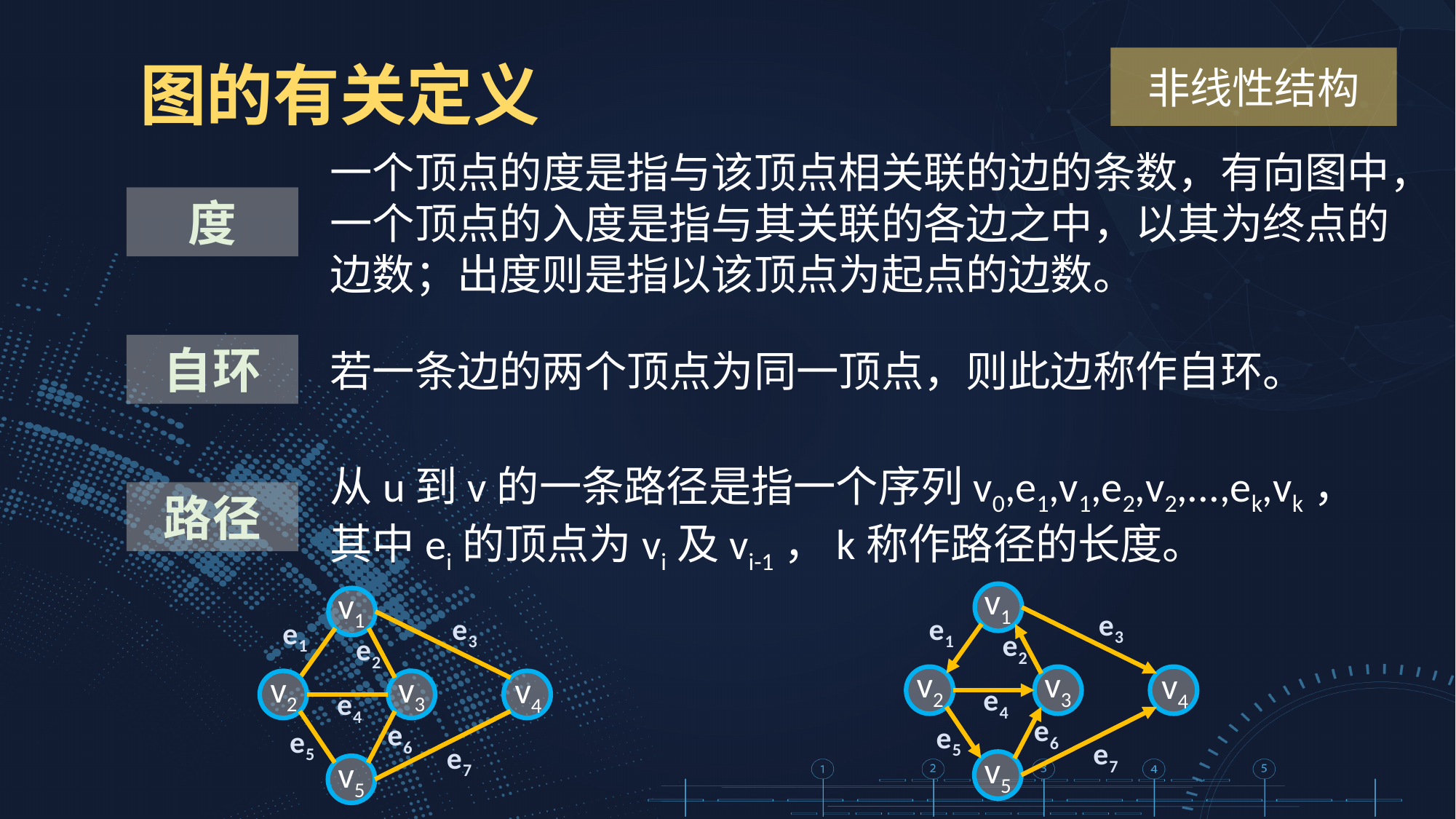

图的有关定义
非线性结构
一个顶点的度是指与该顶点相关联的边的条数，有向图中，一个顶点的入度是指与其关联的各边之中，以其为终点的边数；出度则是指以该顶点为起点的边数。
度
自环
若一条边的两个顶点为同一顶点，则此边称作自环。
从u到v的一条路径是指一个序列v0,e1,v1,e2,v2,...,ek,vk，其中ei的顶点为vi及vi-1，k称作路径的长度。
路径
v1

e3
e1
e2
v2
v3
v4

e4
e6
e5
e7
v5

v1

e3
e1
e2
v2
v3
v4

e4
e6
e5
e7
v5